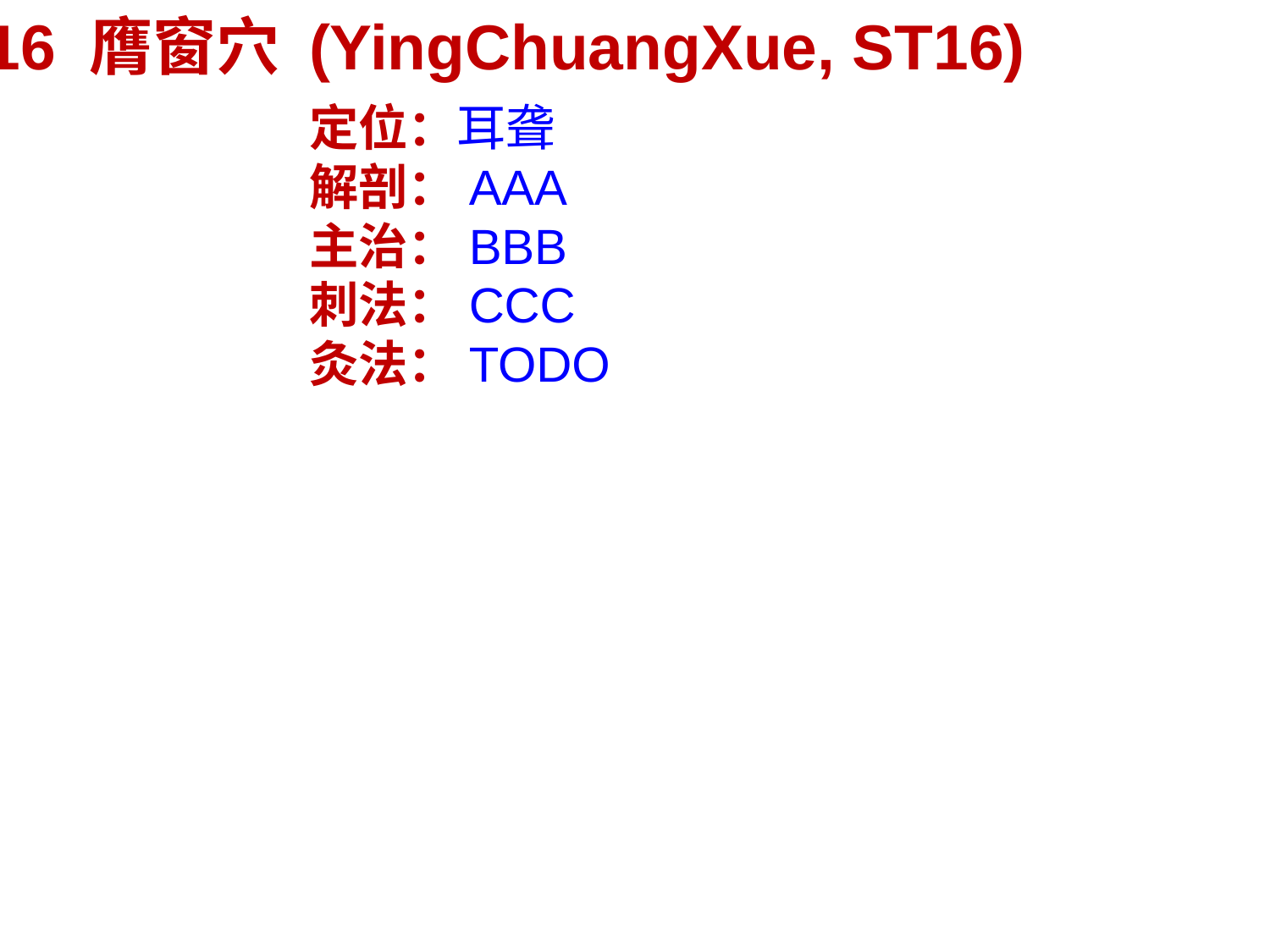

45-16 膺窗穴 (YingChuangXue, ST16)
定位：耳聋
解剖：AAA
主治：BBB
刺法：CCC
灸法：TODO